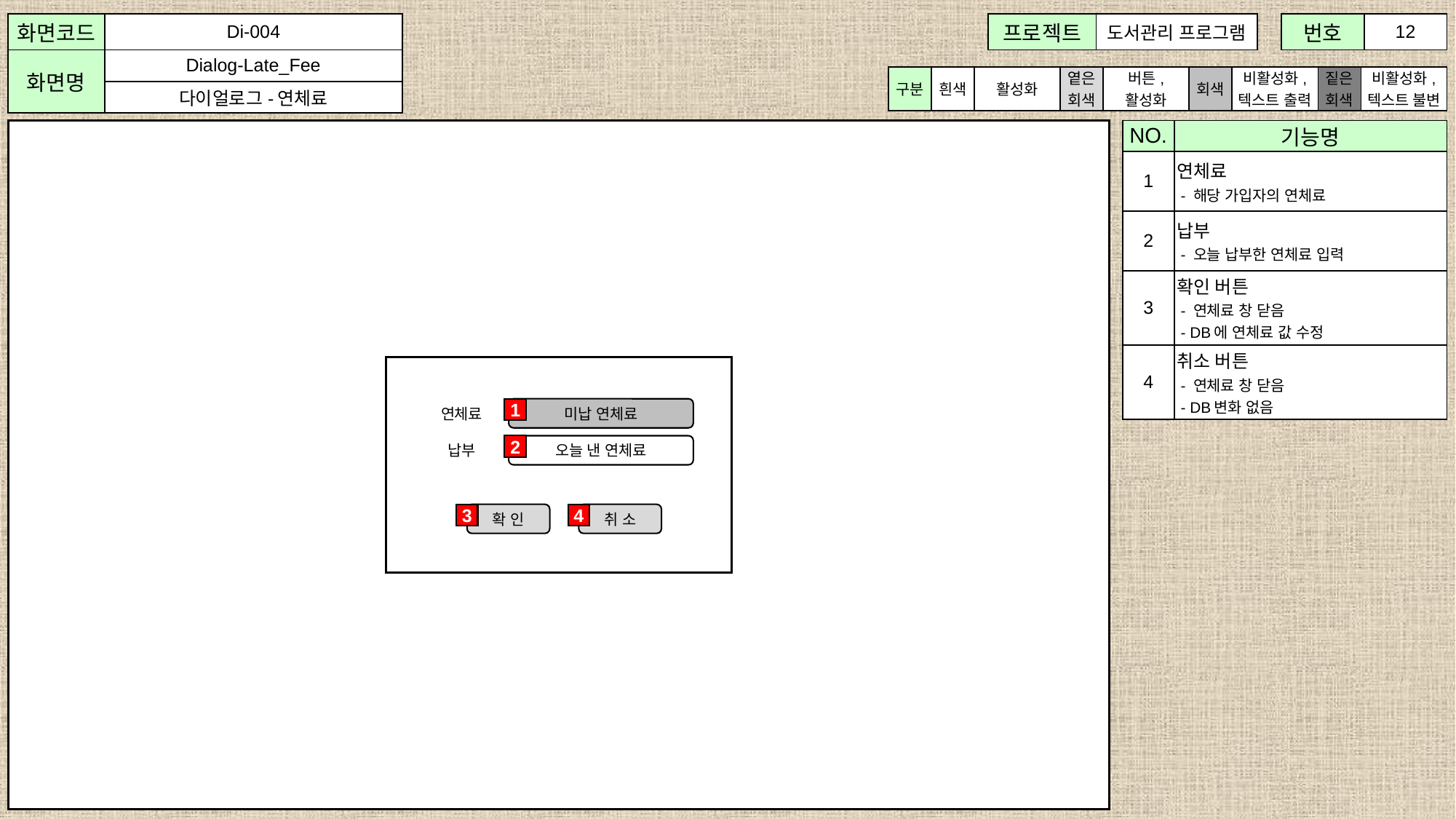

| 화면코드 | Di-004 |
| --- | --- |
| 화면명 | Dialog-Late\_Fee |
|  | 다이얼로그-연체료 |
| 프로젝트 | 도서관리 프로그램 |
| --- | --- |
| 번호 | 12 |
| --- | --- |
| 구분 | 흰색 | 활성화 | 옅은 회색 | 버튼, 활성화 | 회색 | 비활성화, 텍스트 출력 | 짙은 회색 | 비활성화, 텍스트 불변 |
| --- | --- | --- | --- | --- | --- | --- | --- | --- |

| NO. | 기능명 |
| --- | --- |
| 1 | 연체료 - 해당 가입자의 연체료 |
| 2 | 납부 - 오늘 납부한 연체료 입력 |
| 3 | 확인 버튼 - 연체료 창 닫음 - DB에 연체료 값 수정 |
| 4 | 취소 버튼 - 연체료 창 닫음 - DB변화 없음 |

연체료
1
미납 연체료
납부
2
오늘 낸 연체료
확 인
취 소
3
4